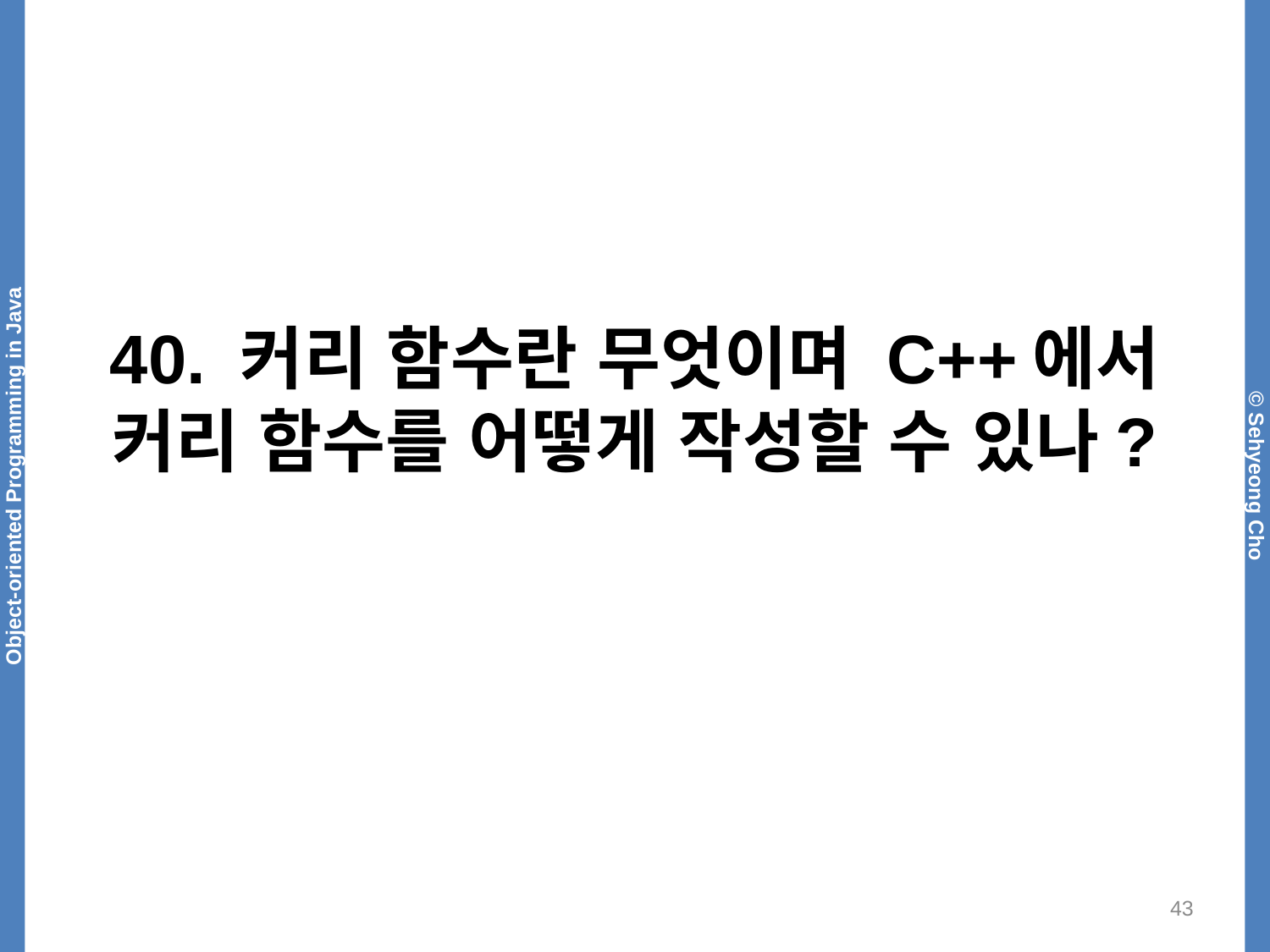

# 40. 커리 함수란 무엇이며 C++에서 커리 함수를 어떻게 작성할 수 있나?

43